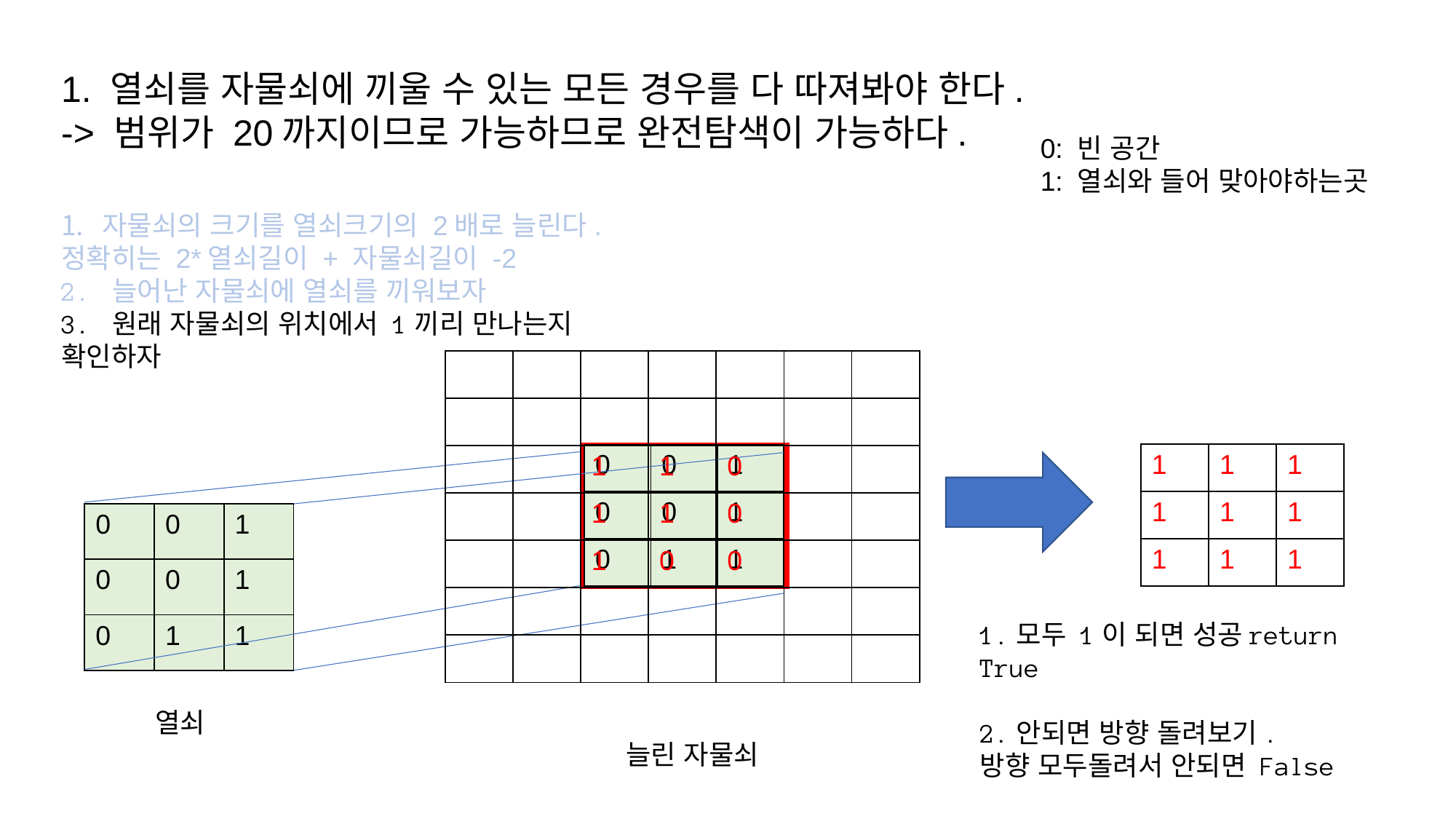

1. 열쇠를 자물쇠에 끼울 수 있는 모든 경우를 다 따져봐야 한다.
-> 범위가 20까지이므로 가능하므로 완전탐색이 가능하다.
0: 빈 공간
1: 열쇠와 들어 맞아야하는곳
자물쇠의 크기를 열쇠크기의 2배로 늘린다.
정확히는 2*열쇠길이 + 자물쇠길이 -2
2. 늘어난 자물쇠에 열쇠를 끼워보자
3. 원래 자물쇠의 위치에서 1끼리 만나는지 확인하자
|  |  |  |  |  |  |  |
| --- | --- | --- | --- | --- | --- | --- |
|  |  |  |  |  |  |  |
|  |  | 1 | 1 | 0 |  |  |
|  |  | 1 | 1 | 0 |  |  |
|  |  | 1 | 0 | 0 |  |  |
|  |  |  |  |  |  |  |
|  |  |  |  |  |  |  |
| 1 | 1 | 1 |
| --- | --- | --- |
| 1 | 1 | 1 |
| 1 | 1 | 1 |
| 0 | 0 | 1 |
| --- | --- | --- |
| 0 | 0 | 1 |
| 0 | 1 | 1 |

| 0 | 0 | 1 |
| --- | --- | --- |
| 0 | 0 | 1 |
| 0 | 1 | 1 |
1.모두 1이 되면 성공return True

2.안되면 방향 돌려보기.
방향 모두돌려서 안되면 False
열쇠
늘린 자물쇠